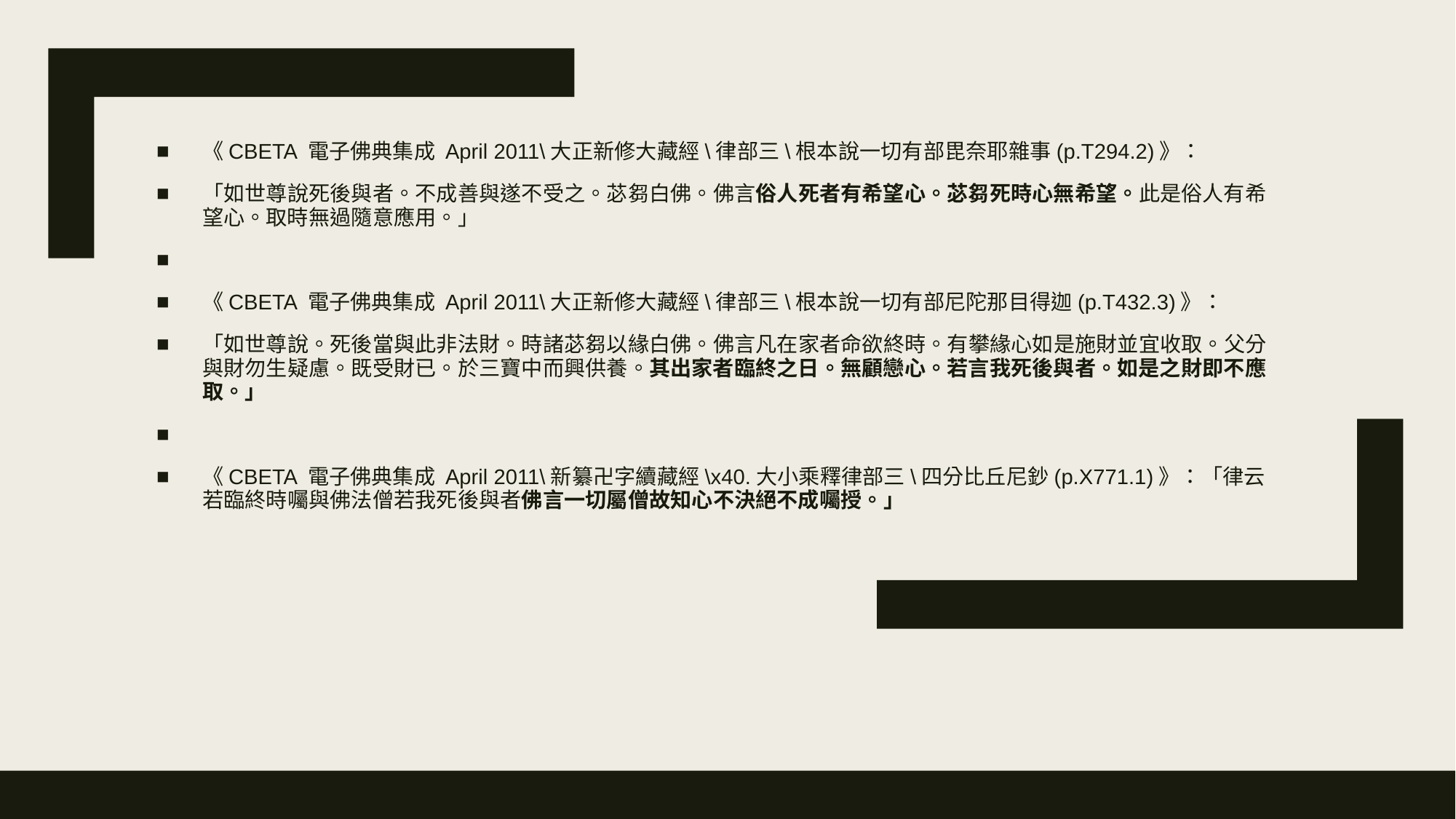

《CBETA 電子佛典集成 April 2011\大正新修大藏經\律部三\根本說一切有部毘奈耶雜事(p.T294.2)》：
「如世尊說死後與者。不成善與遂不受之。苾芻白佛。佛言俗人死者有希望心。苾芻死時心無希望。此是俗人有希望心。取時無過隨意應用。」

《CBETA 電子佛典集成 April 2011\大正新修大藏經\律部三\根本說一切有部尼陀那目得迦(p.T432.3)》：
「如世尊說。死後當與此非法財。時諸苾芻以緣白佛。佛言凡在家者命欲終時。有攀緣心如是施財並宜收取。父分與財勿生疑慮。既受財已。於三寶中而興供養。其出家者臨終之日。無顧戀心。若言我死後與者。如是之財即不應取。」

《CBETA 電子佛典集成 April 2011\新纂卍字續藏經\x40.大小乘釋律部三\四分比丘尼鈔(p.X771.1)》：「律云若臨終時囑與佛法僧若我死後與者佛言一切屬僧故知心不決絕不成囑授。」

#